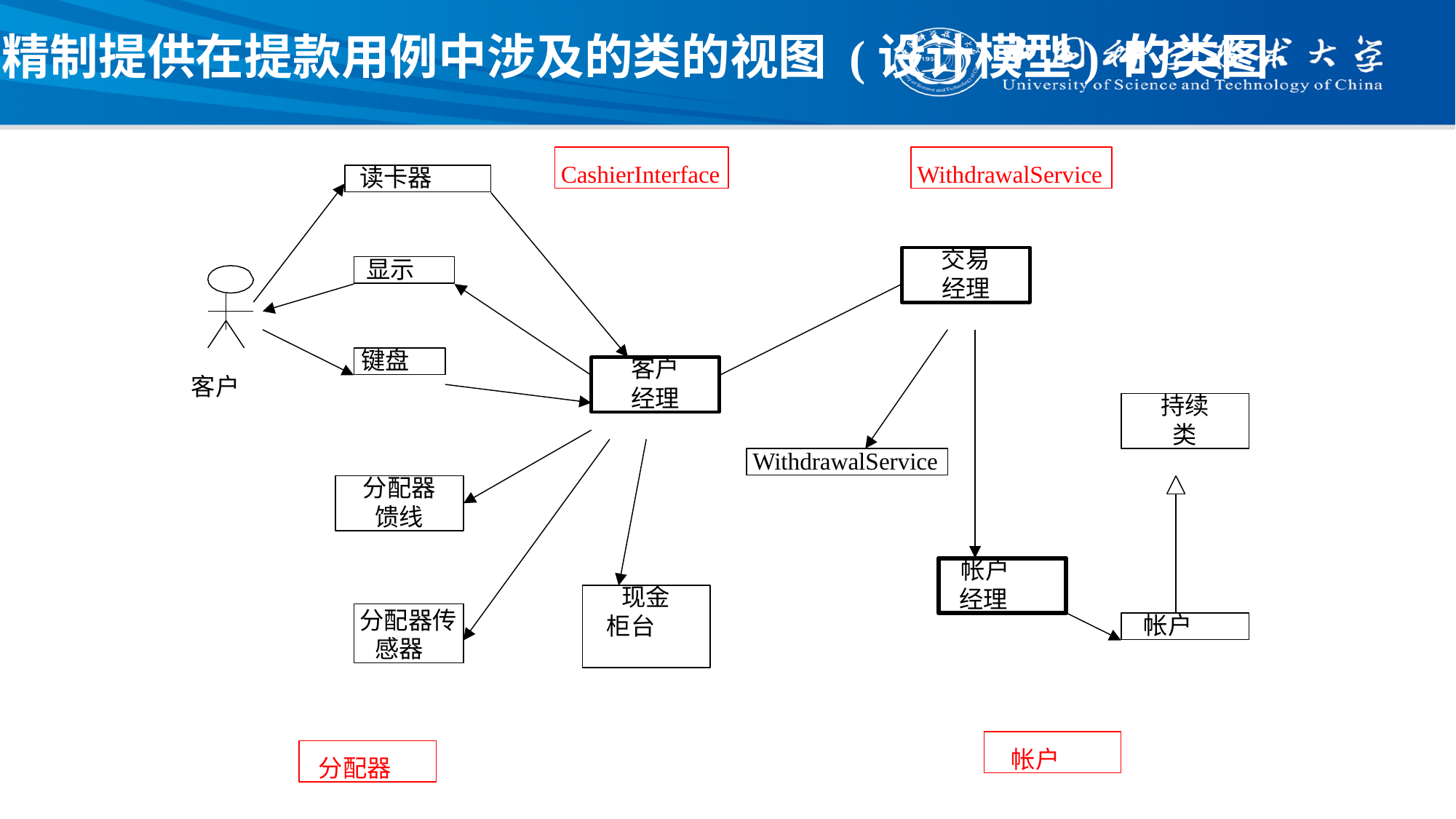

# 精制提供在提款用例中涉及的类的视图 (设计模型) 的类图

CashierInterface
WithdrawalService
读卡器

交易
经理
显示

键盘
客户
经理

客户

持续
类

WithdrawalService
分配器
馈线

帐户
经理

现金柜台

分配器传感器

帐户

帐户
分配器